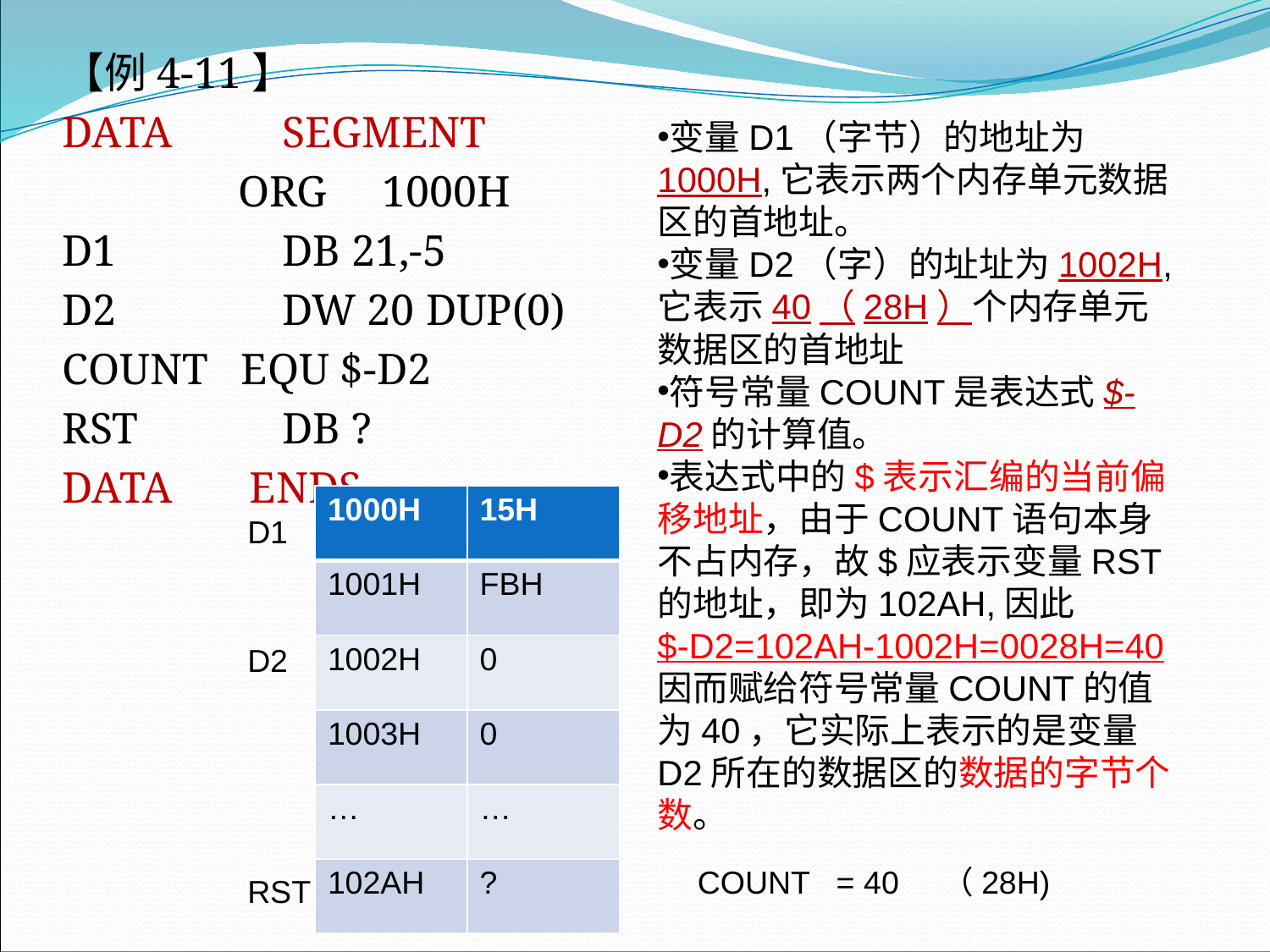

【例4-11】
DATA	     SEGMENT
                ORG     1000H
D1	     DB 21,-5
D2	     DW 20 DUP(0)
COUNT   EQU $-D2
RST	     DB ?
DATA       ENDS

变量D1（字节）的地址为1000H,它表示两个内存单元数据区的首地址。
变量D2（字）的址址为1002H,它表示40（28H）个内存单元数据区的首地址
符号常量COUNT是表达式$-D2的计算值。
表达式中的$表示汇编的当前偏移地址，由于COUNT语句本身不占内存，故$应表示变量RST的地址，即为102AH,因此
$-D2=102AH-1002H=0028H=40
因而赋给符号常量COUNT的值为40，它实际上表示的是变量D2所在的数据区的数据的字节个数。

| 1000H | 15H |
| --- | --- |
| 1001H | FBH |
| 1002H | 0 |
| 1003H | 0 |
| … | … |
| 102AH | ? |
D1
D2
COUNT   = 40    （28H)
RST